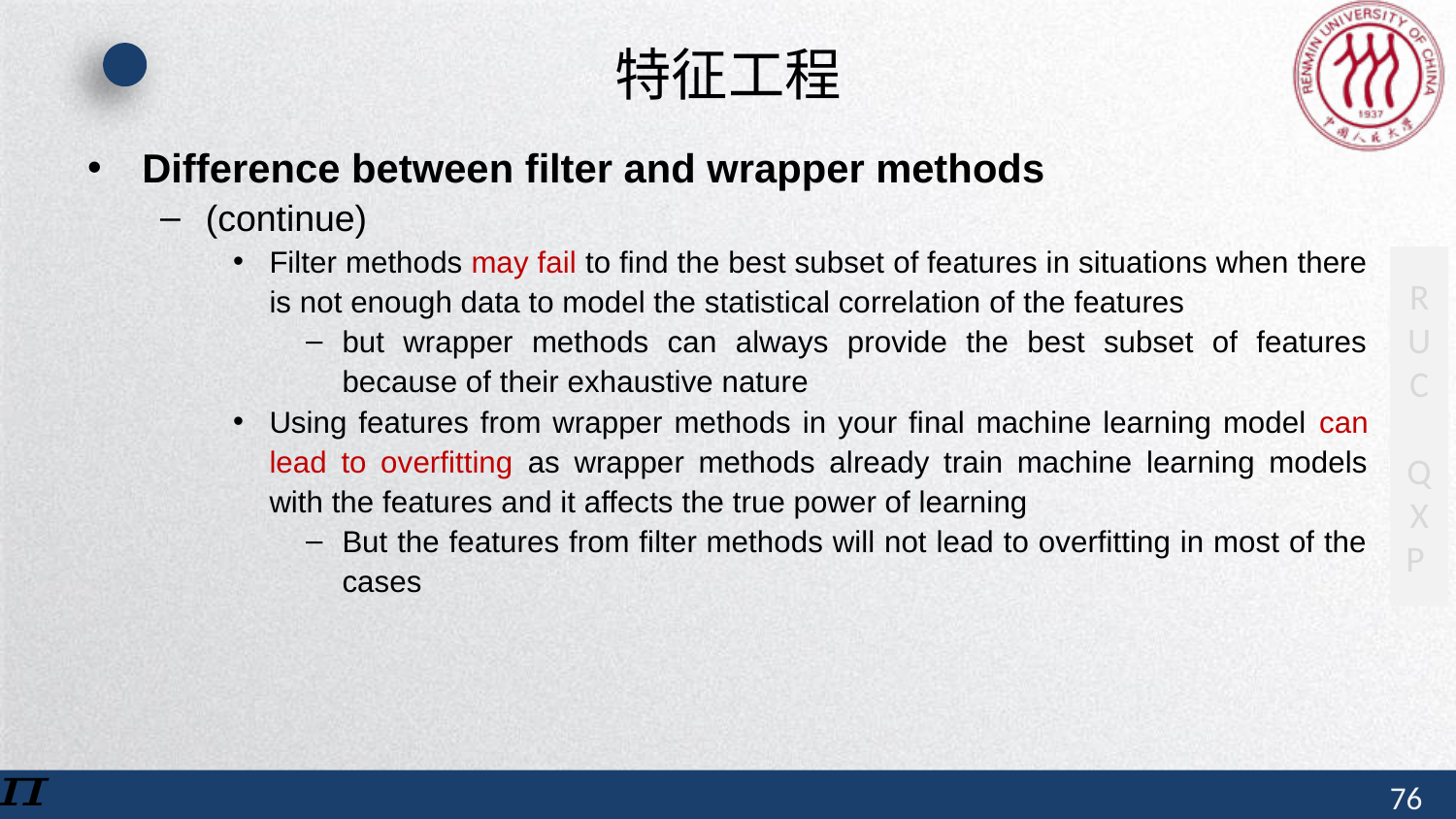

# 特征工程
Difference between filter and wrapper methods
(continue)
Filter methods may fail to find the best subset of features in situations when there is not enough data to model the statistical correlation of the features
but wrapper methods can always provide the best subset of features because of their exhaustive nature
Using features from wrapper methods in your final machine learning model can lead to overfitting as wrapper methods already train machine learning models with the features and it affects the true power of learning
But the features from filter methods will not lead to overfitting in most of the cases